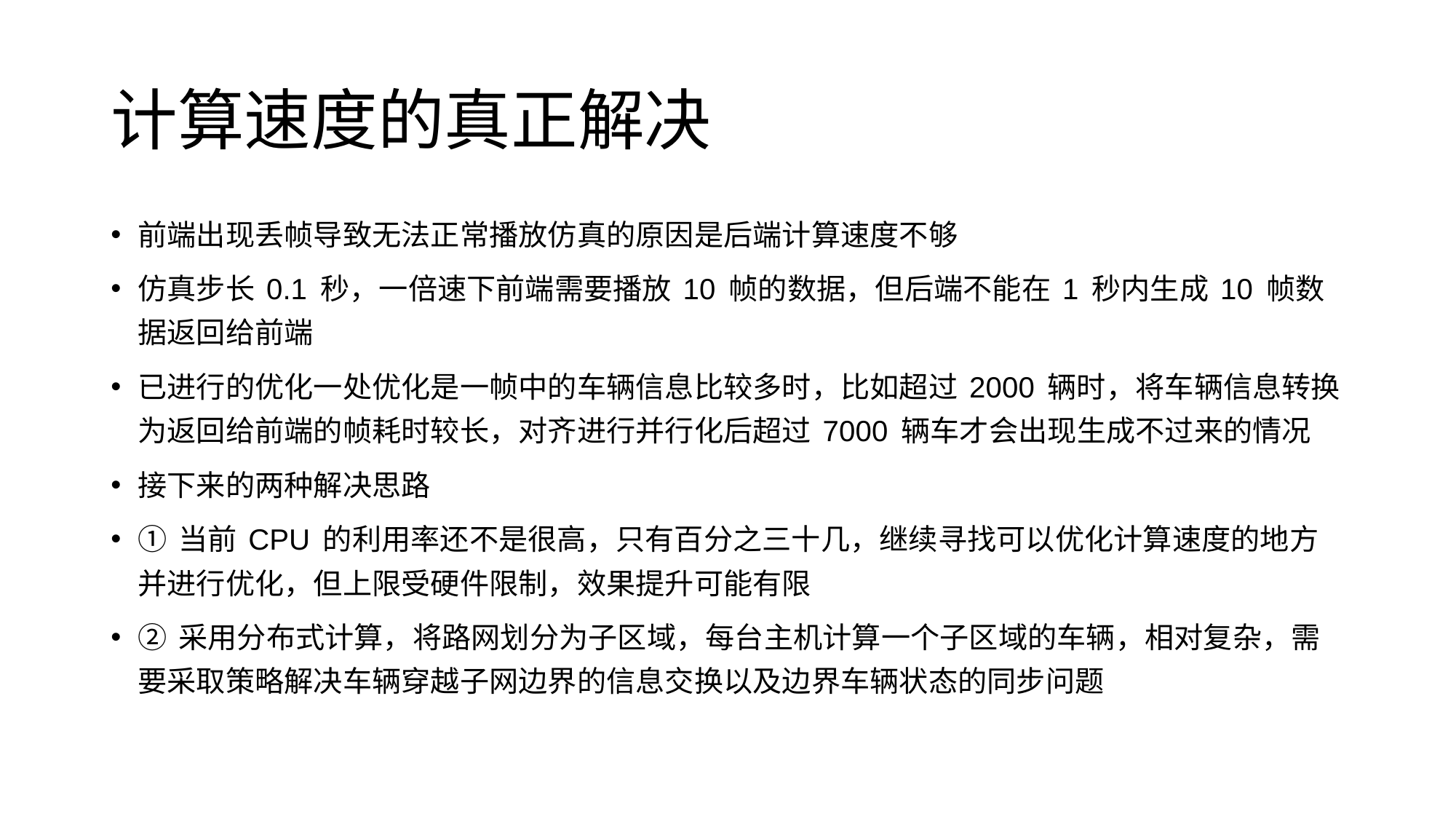

# 计算速度的真正解决
前端出现丢帧导致无法正常播放仿真的原因是后端计算速度不够
仿真步长 0.1 秒，一倍速下前端需要播放 10 帧的数据，但后端不能在 1 秒内生成 10 帧数据返回给前端
已进行的优化一处优化是一帧中的车辆信息比较多时，比如超过 2000 辆时，将车辆信息转换为返回给前端的帧耗时较长，对齐进行并行化后超过 7000 辆车才会出现生成不过来的情况
接下来的两种解决思路
① 当前 CPU 的利用率还不是很高，只有百分之三十几，继续寻找可以优化计算速度的地方并进行优化，但上限受硬件限制，效果提升可能有限
② 采用分布式计算，将路网划分为子区域，每台主机计算一个子区域的车辆，相对复杂，需要采取策略解决车辆穿越子网边界的信息交换以及边界车辆状态的同步问题